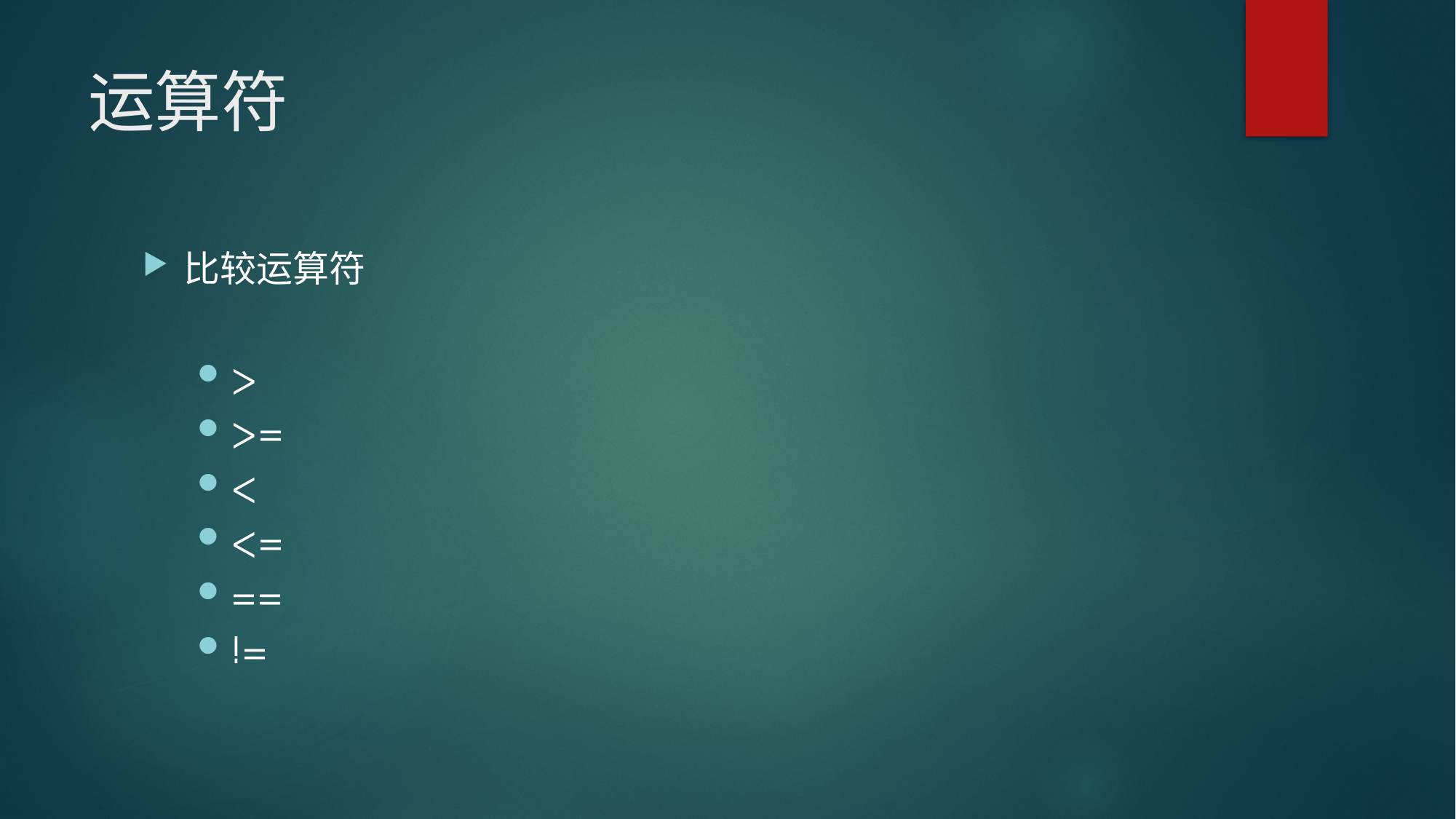

# 运算符
比较运算符

>
>=
<
<=
==
!=